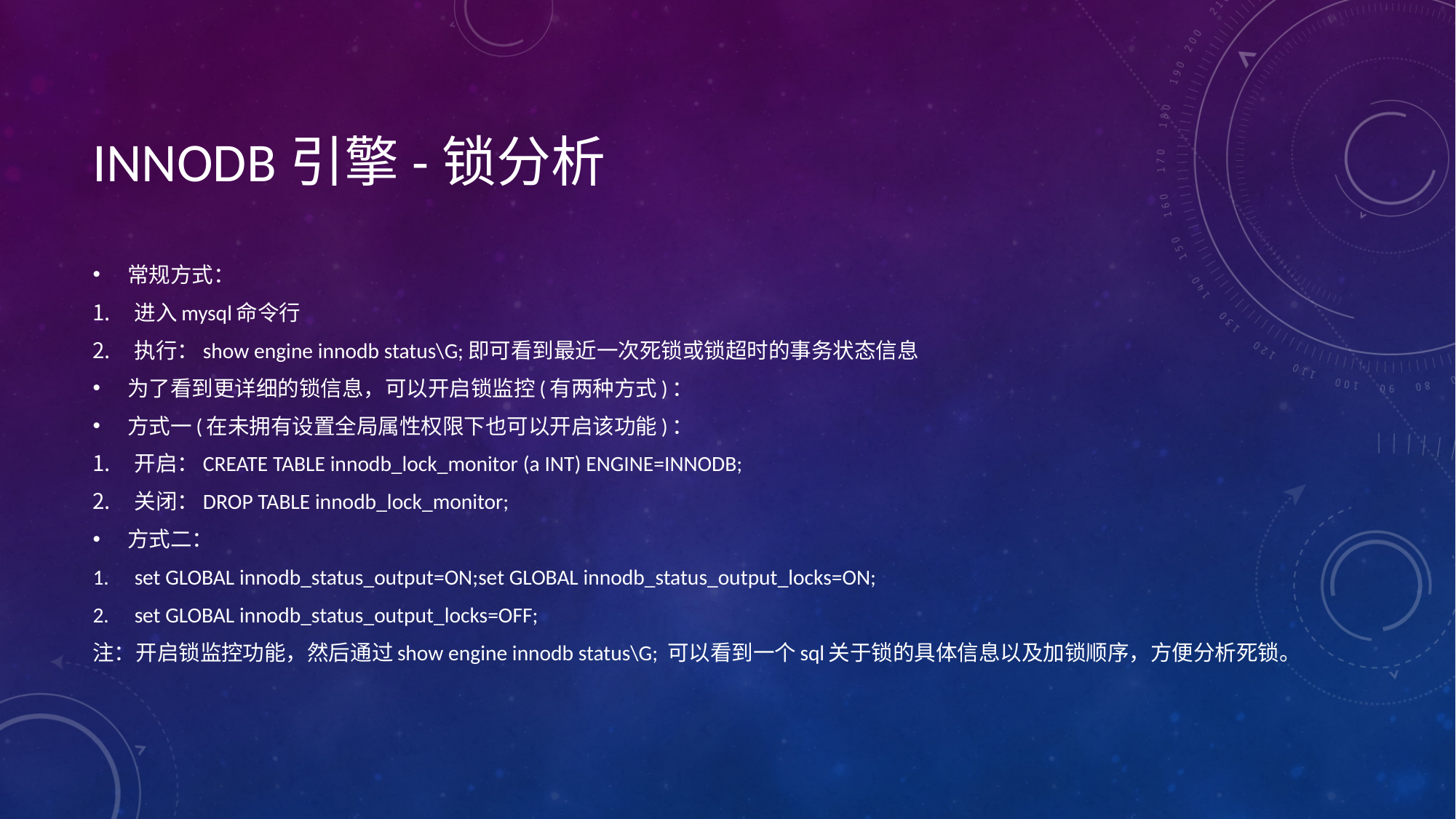

# Innodb引擎-锁分析
常规方式：
进入mysql命令行
执行：show engine innodb status\G;即可看到最近一次死锁或锁超时的事务状态信息
为了看到更详细的锁信息，可以开启锁监控(有两种方式)：
方式一(在未拥有设置全局属性权限下也可以开启该功能)：
开启：CREATE TABLE innodb_lock_monitor (a INT) ENGINE=INNODB;
关闭：DROP TABLE innodb_lock_monitor;
方式二：
set GLOBAL innodb_status_output=ON;set GLOBAL innodb_status_output_locks=ON;
set GLOBAL innodb_status_output_locks=OFF;
注：开启锁监控功能，然后通过show engine innodb status\G; 可以看到一个sql关于锁的具体信息以及加锁顺序，方便分析死锁。